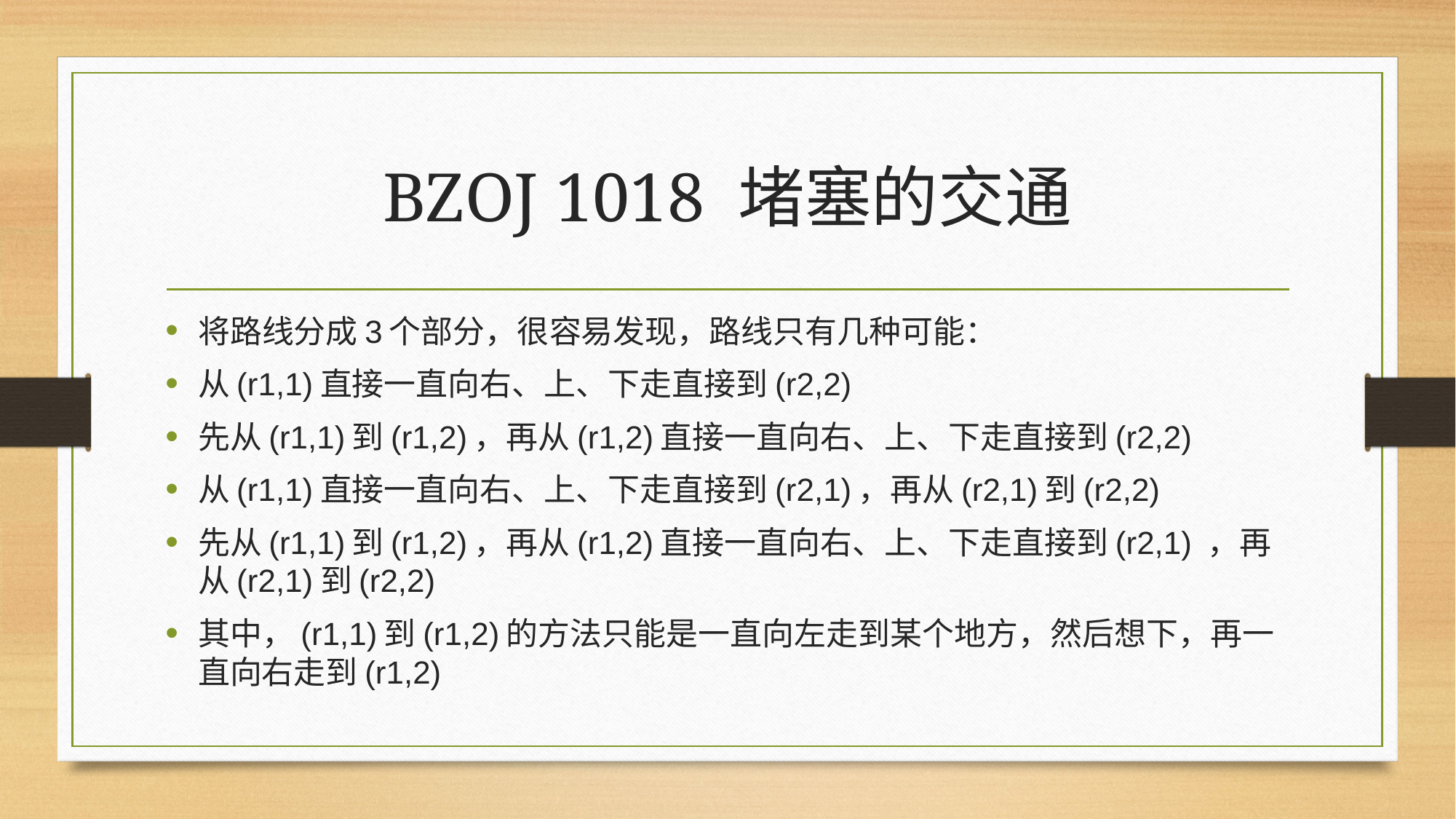

# BZOJ 1018 堵塞的交通
将路线分成3个部分，很容易发现，路线只有几种可能：
从(r1,1)直接一直向右、上、下走直接到(r2,2)
先从(r1,1)到(r1,2)，再从(r1,2)直接一直向右、上、下走直接到(r2,2)
从(r1,1)直接一直向右、上、下走直接到(r2,1)，再从(r2,1)到(r2,2)
先从(r1,1)到(r1,2)，再从(r1,2)直接一直向右、上、下走直接到(r2,1) ，再从(r2,1)到(r2,2)
其中，(r1,1)到(r1,2)的方法只能是一直向左走到某个地方，然后想下，再一直向右走到(r1,2)